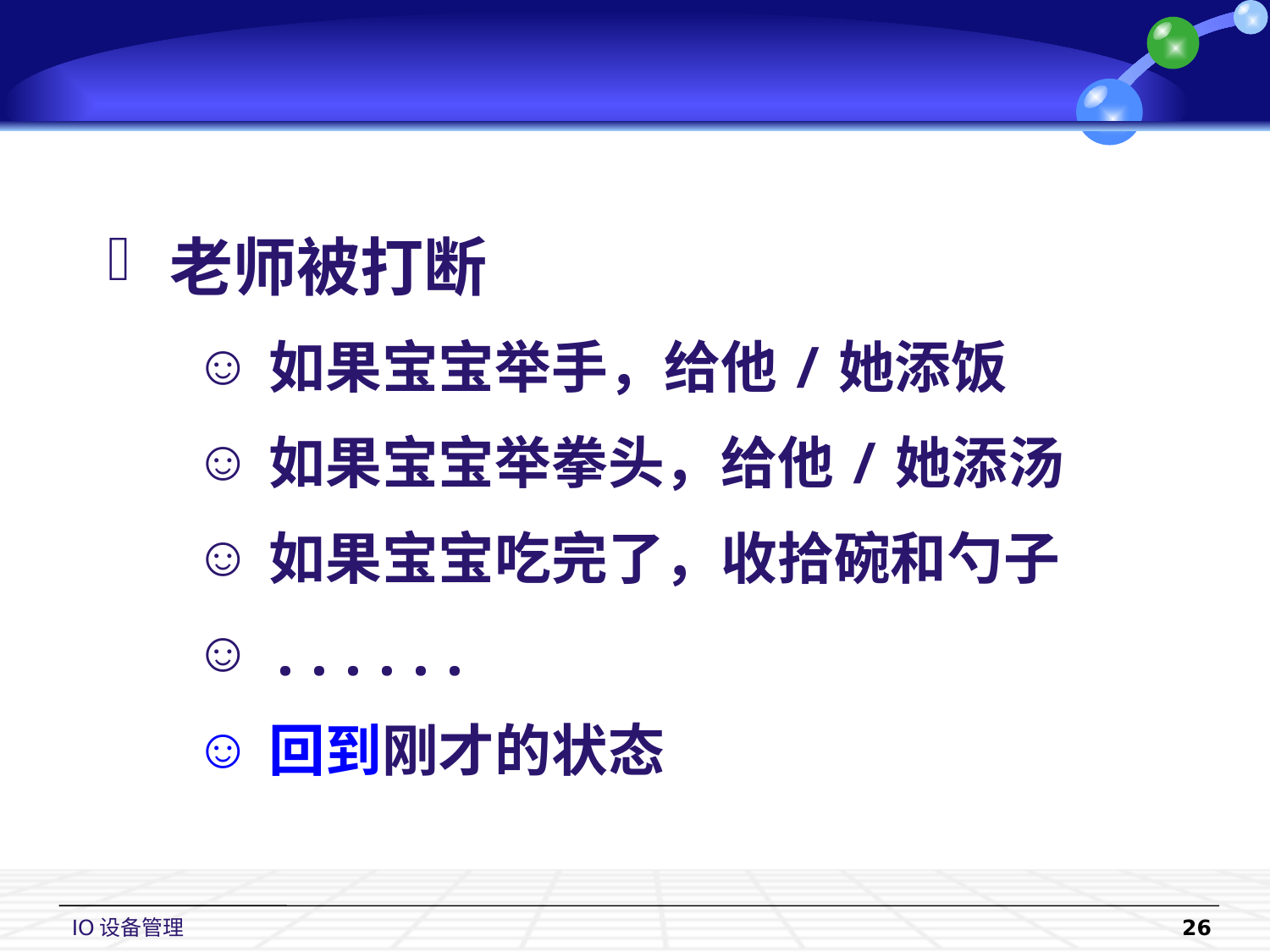

老师被打断
如果宝宝举手，给他/她添饭
如果宝宝举拳头，给他/她添汤
如果宝宝吃完了，收拾碗和勺子
......
回到刚才的状态
IO设备管理
26